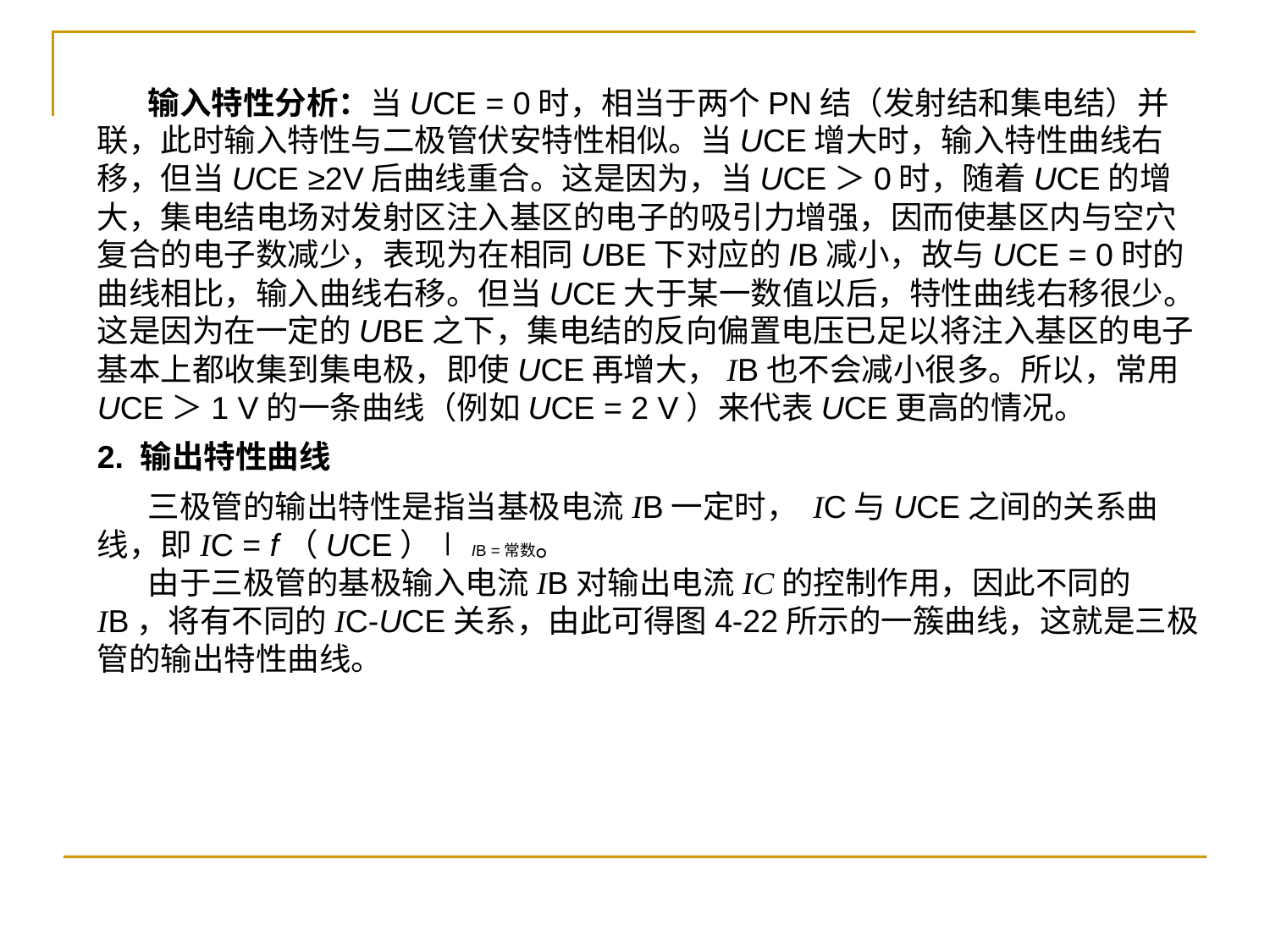

输入特性分析：当UCE = 0时，相当于两个PN结（发射结和集电结）并联，此时输入特性与二极管伏安特性相似。当UCE增大时，输入特性曲线右移，但当UCE ≥2V后曲线重合。这是因为，当UCE＞0时，随着UCE的增大，集电结电场对发射区注入基区的电子的吸引力增强，因而使基区内与空穴复合的电子数减少，表现为在相同UBE下对应的IB减小，故与UCE = 0时的曲线相比，输入曲线右移。但当UCE大于某一数值以后，特性曲线右移很少。这是因为在一定的UBE之下，集电结的反向偏置电压已足以将注入基区的电子基本上都收集到集电极，即使UCE再增大，IB也不会减小很多。所以，常用UCE＞1 V的一条曲线（例如UCE = 2 V）来代表UCE更高的情况。
2. 输出特性曲线
      三极管的输出特性是指当基极电流IB一定时， IC与UCE之间的关系曲线，即IC = f（UCE）∣IB =常数。
      由于三极管的基极输入电流IB对输出电流IC的控制作用，因此不同的IB，将有不同的IC-UCE关系，由此可得图4-22所示的一簇曲线，这就是三极管的输出特性曲线。